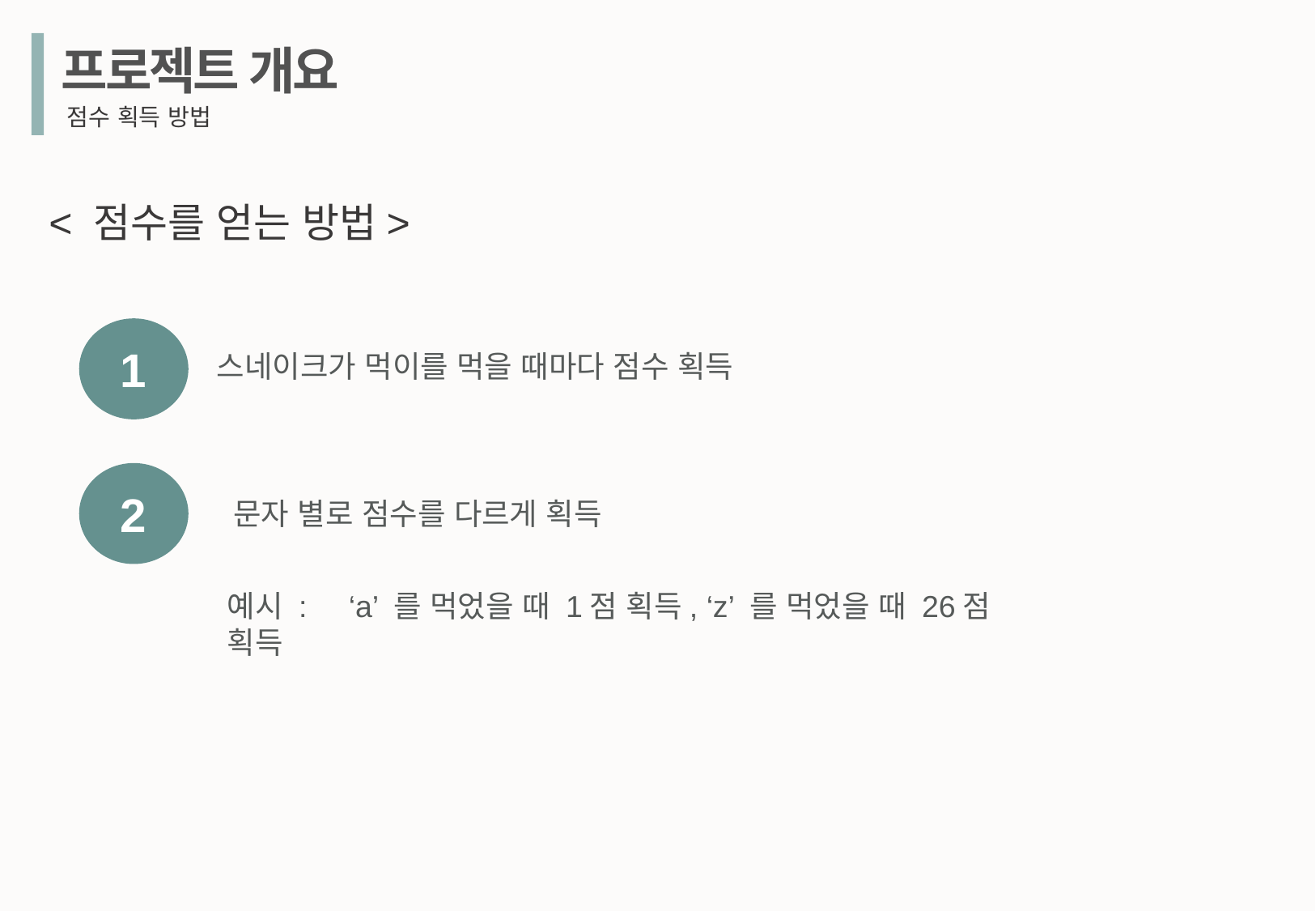

프로젝트 개요
점수 획득 방법
< 점수를 얻는 방법>
1
스네이크가 먹이를 먹을 때마다 점수 획득
2
문자 별로 점수를 다르게 획득
예시 : 	‘a’ 를 먹었을 때 1점 획득, ‘z’ 를 먹었을 때 26점 획득